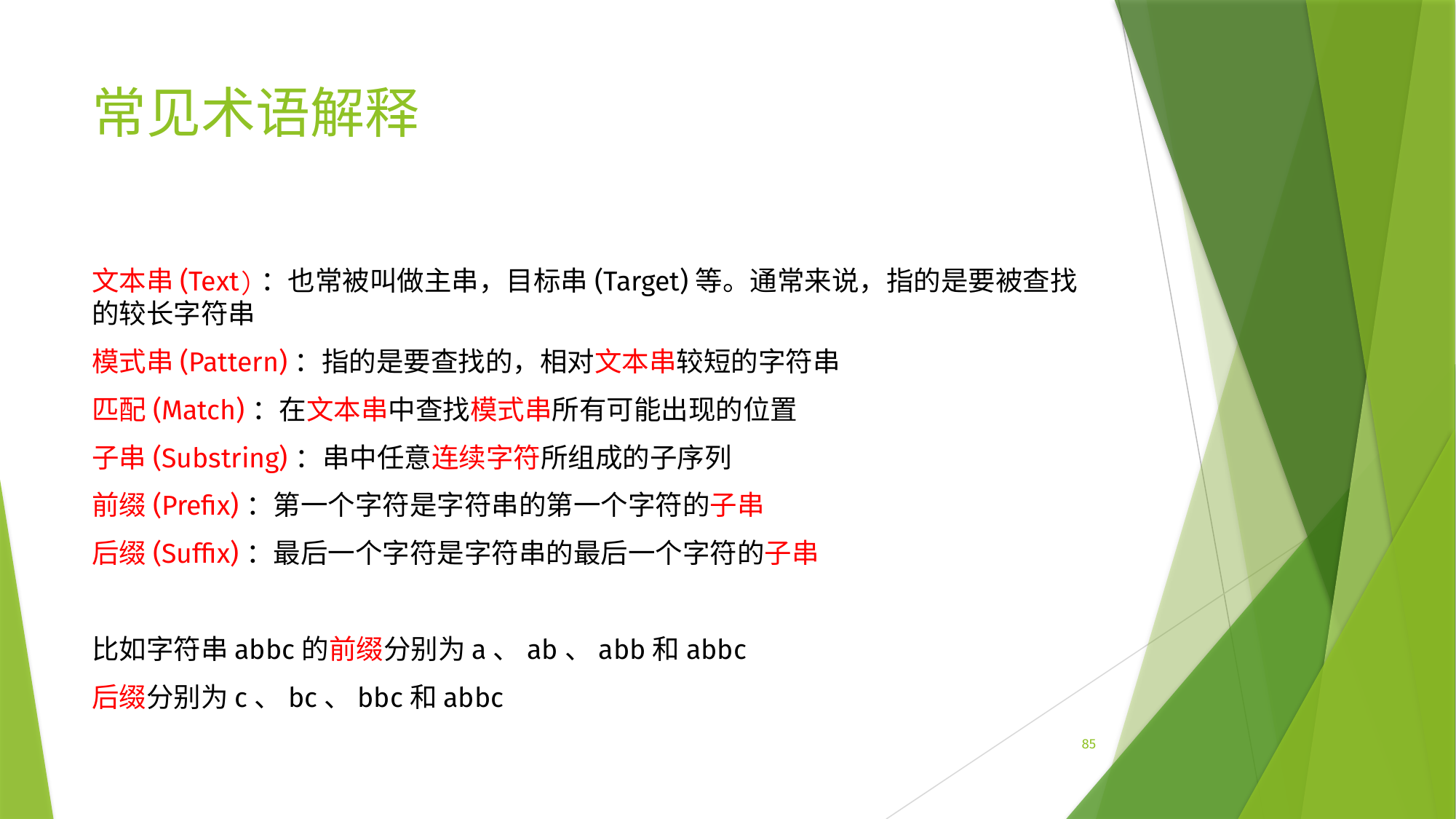

# 常见术语解释
文本串(Text)：也常被叫做主串，目标串(Target)等。通常来说，指的是要被查找的较长字符串
模式串(Pattern)：指的是要查找的，相对文本串较短的字符串
匹配(Match)：在文本串中查找模式串所有可能出现的位置
子串(Substring)：串中任意连续字符所组成的子序列
前缀(Prefix)：第一个字符是字符串的第一个字符的子串
后缀(Suffix)：最后一个字符是字符串的最后一个字符的子串

比如字符串abbc的前缀分别为a、ab、abb和abbc
后缀分别为c、bc、bbc和abbc

85